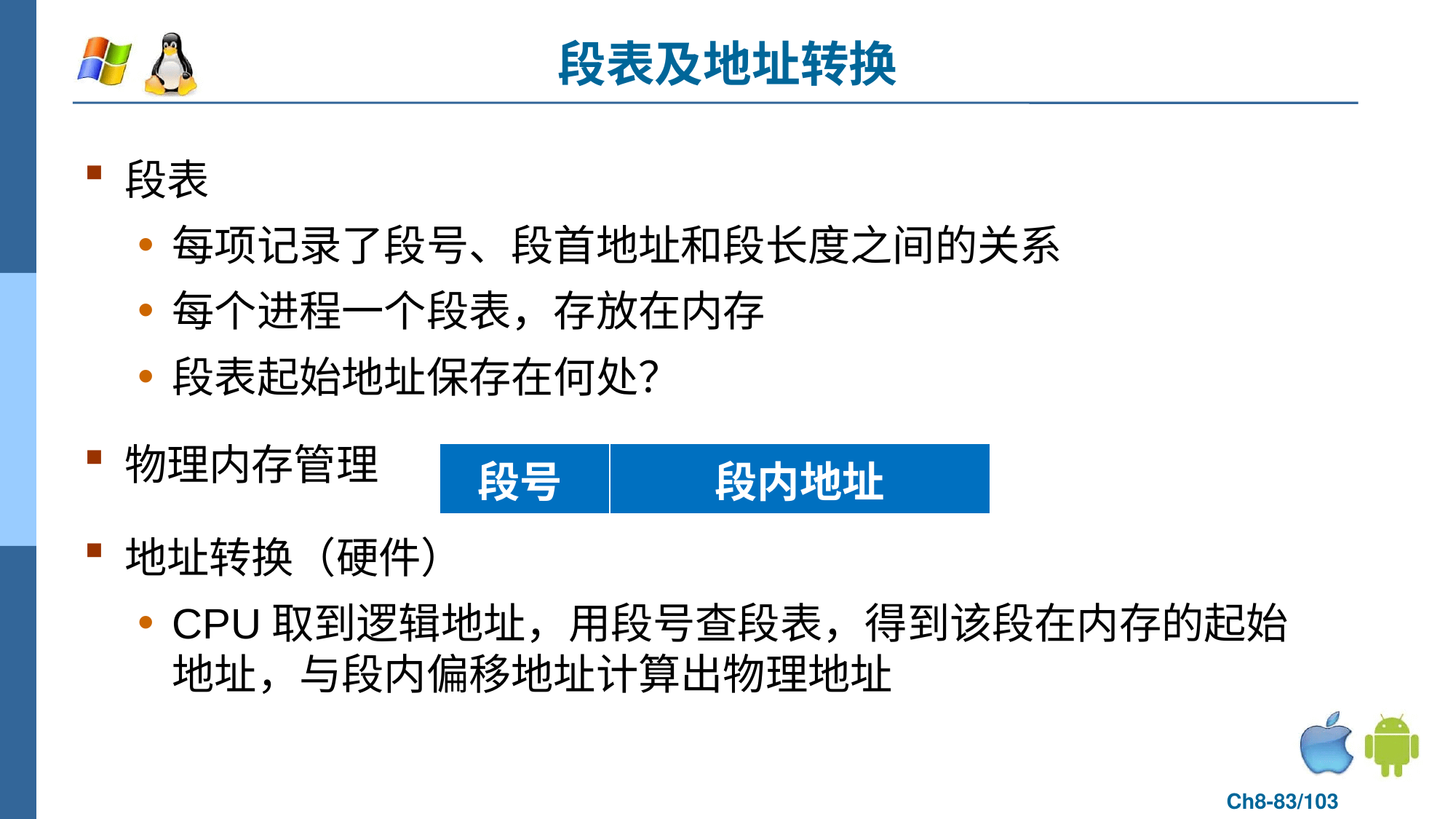

# 段表及地址转换
段表
每项记录了段号、段首地址和段长度之间的关系
每个进程一个段表，存放在内存
段表起始地址保存在何处？
物理内存管理
地址转换（硬件）
CPU取到逻辑地址，用段号查段表，得到该段在内存的起始地址，与段内偏移地址计算出物理地址
| 段号 | 段内地址 |
| --- | --- |